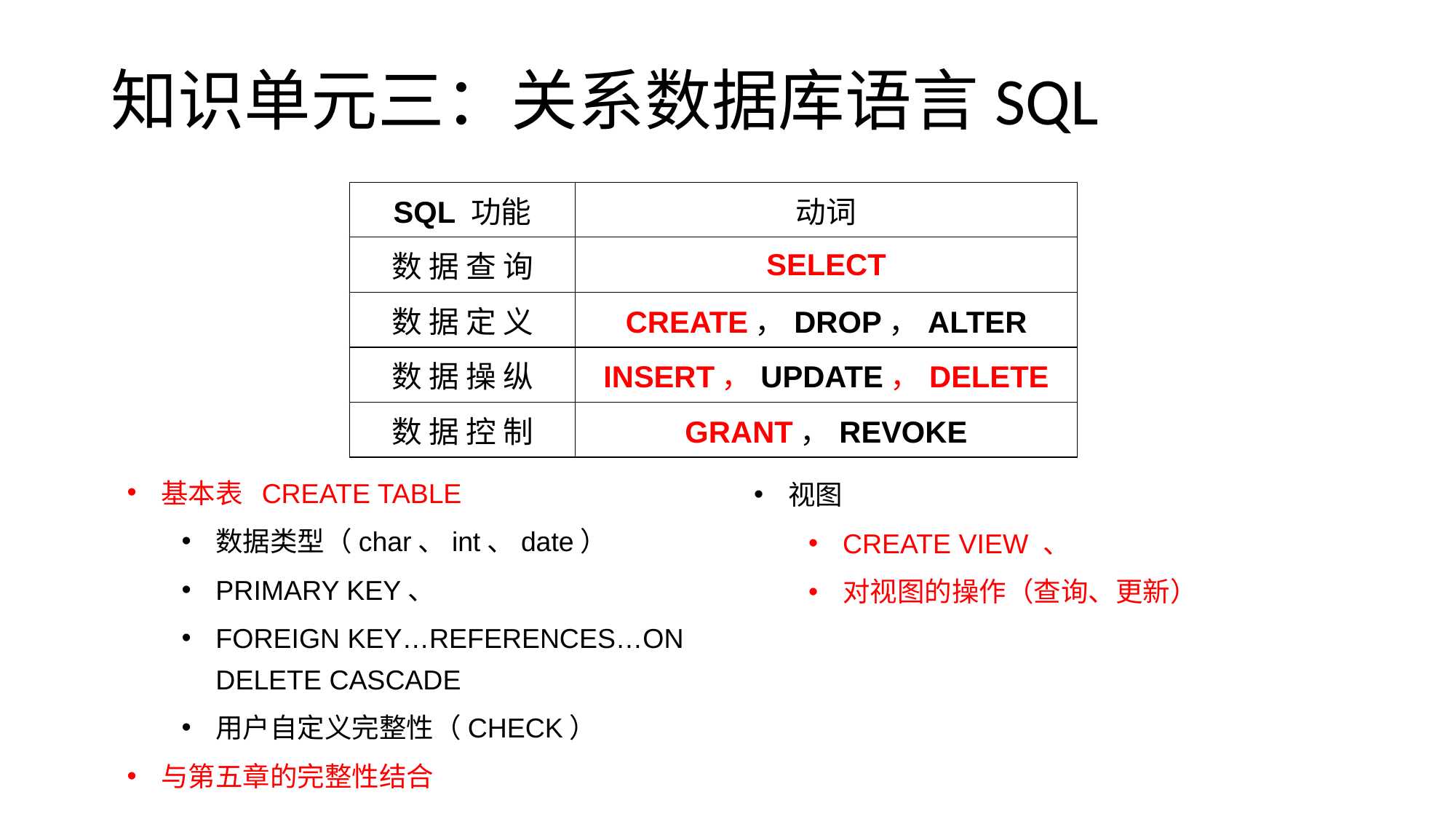

# 知识单元三：关系数据库语言SQL
| SQL 功能 | 动词 |
| --- | --- |
| 数 据 查 询 | SELECT |
| 数 据 定 义 | CREATE，DROP，ALTER |
| 数 据 操 纵 | INSERT，UPDATE，DELETE |
| 数 据 控 制 | GRANT，REVOKE |
基本表  CREATE TABLE
数据类型（char、int、date）
PRIMARY KEY、
FOREIGN KEY…REFERENCES…ON DELETE CASCADE
用户自定义完整性（CHECK）
与第五章的完整性结合
视图
CREATE VIEW 、
对视图的操作（查询、更新）